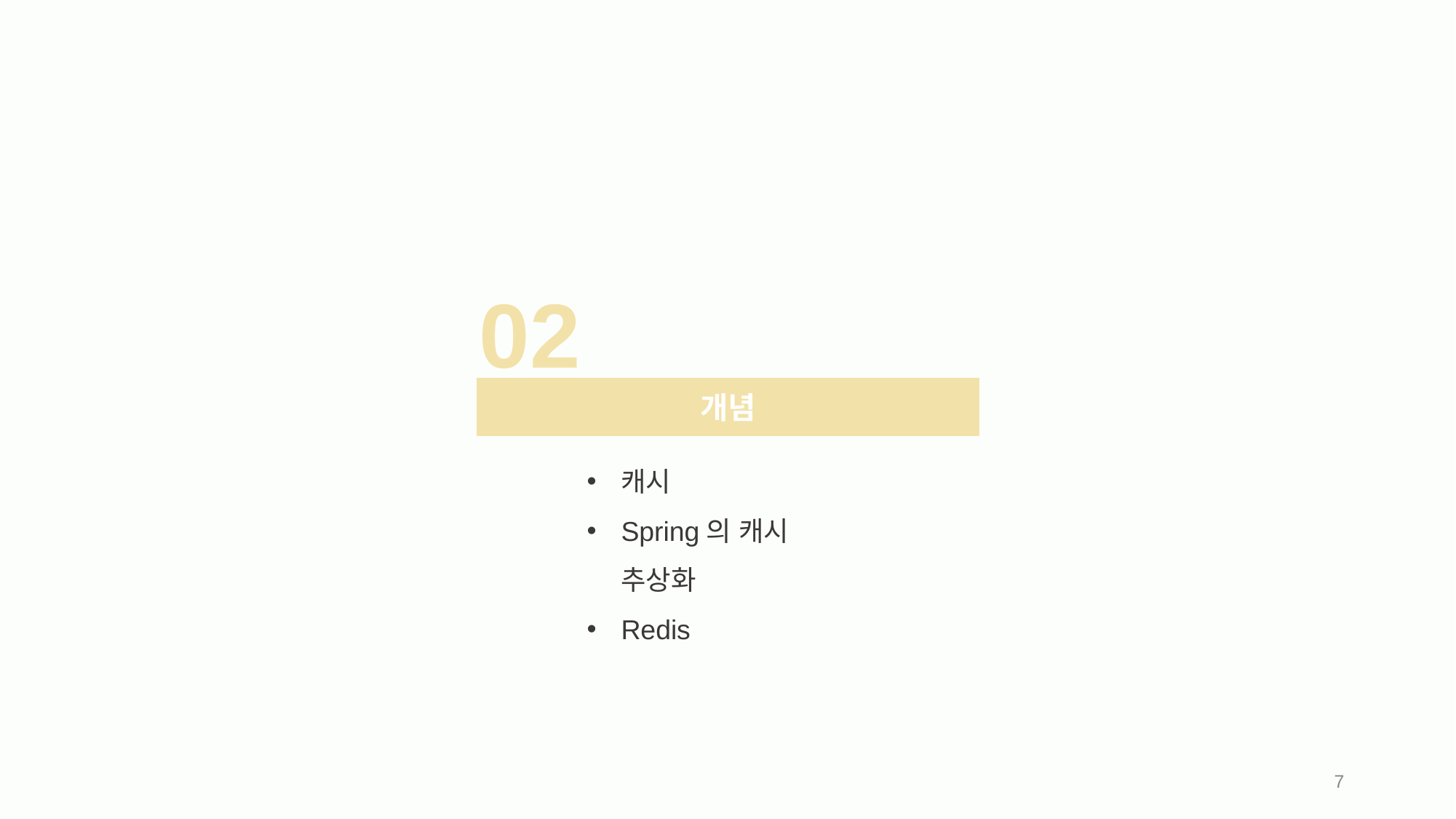

02
개념
캐시
Spring의 캐시 추상화
Redis
7